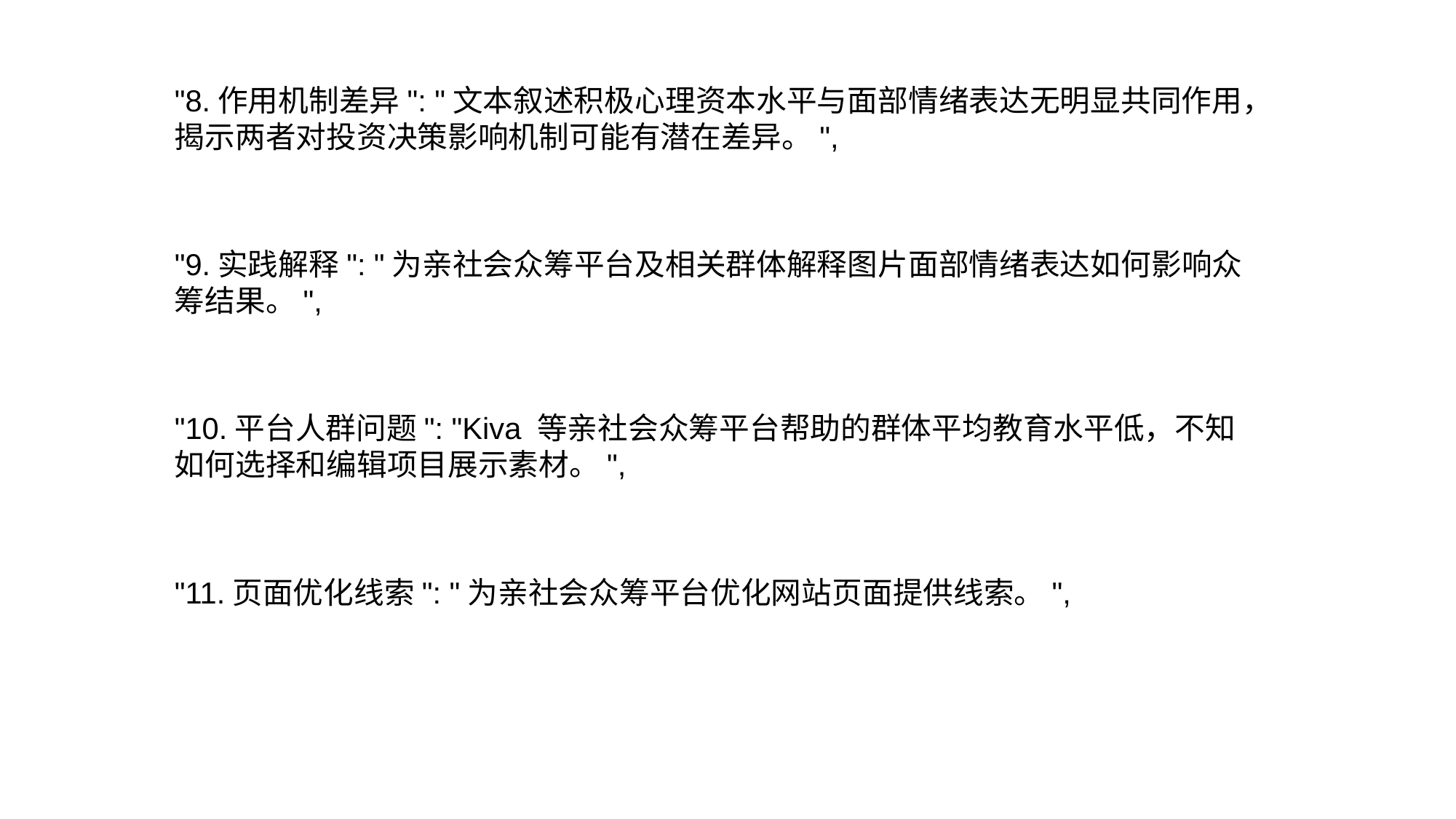

"8.作用机制差异": "文本叙述积极心理资本水平与面部情绪表达无明显共同作用，揭示两者对投资决策影响机制可能有潜在差异。",

"9.实践解释": "为亲社会众筹平台及相关群体解释图片面部情绪表达如何影响众筹结果。",
"10.平台人群问题": "Kiva 等亲社会众筹平台帮助的群体平均教育水平低，不知如何选择和编辑项目展示素材。",
"11.页面优化线索": "为亲社会众筹平台优化网站页面提供线索。",